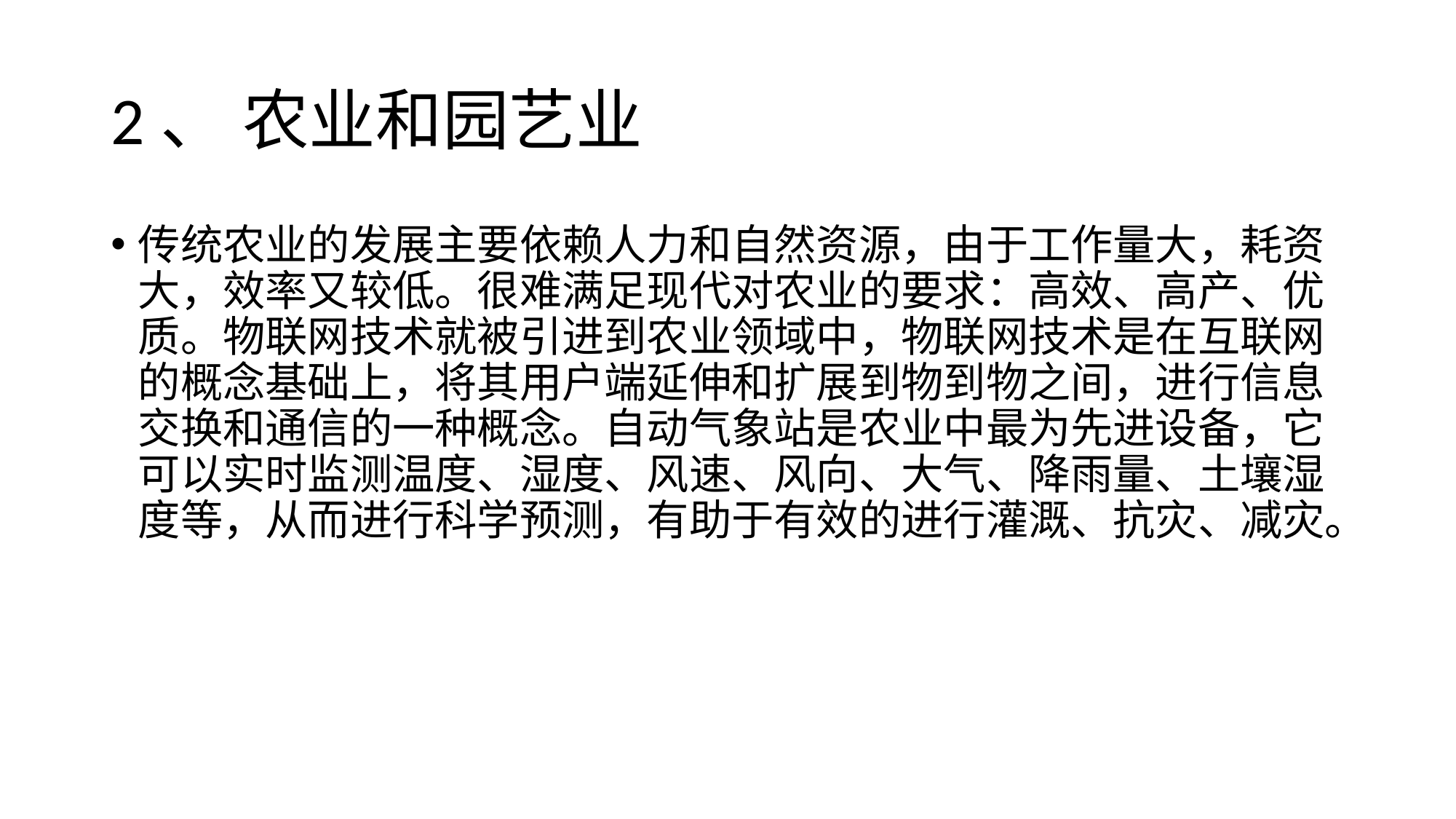

# 2、 农业和园艺业
传统农业的发展主要依赖人力和自然资源，由于工作量大，耗资大，效率又较低。很难满足现代对农业的要求：高效、高产、优质。物联网技术就被引进到农业领域中，物联网技术是在互联网的概念基础上，将其用户端延伸和扩展到物到物之间，进行信息交换和通信的一种概念。自动气象站是农业中最为先进设备，它可以实时监测温度、湿度、风速、风向、大气、降雨量、土壤湿度等，从而进行科学预测，有助于有效的进行灌溉、抗灾、减灾。